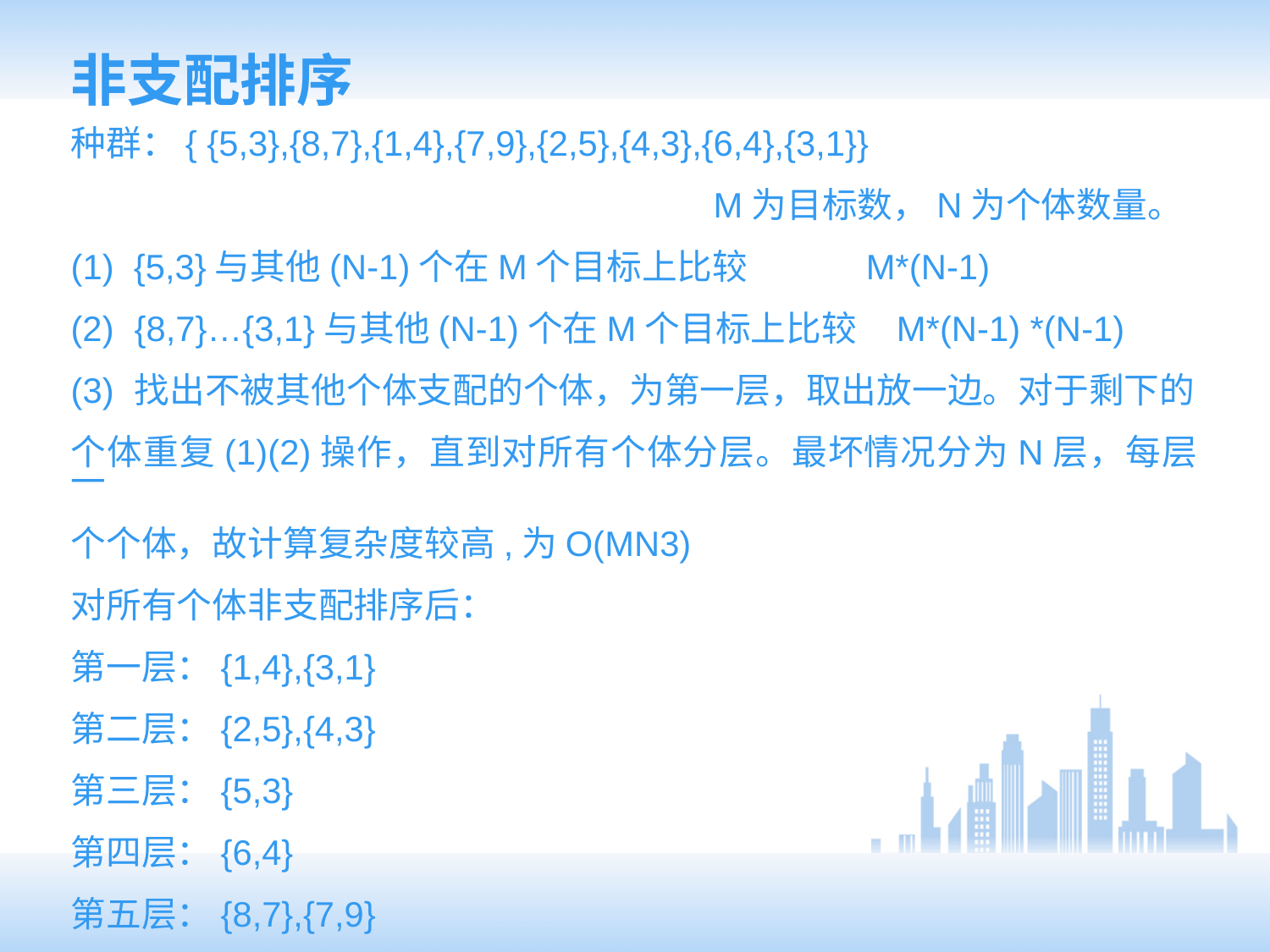

# 非支配排序
种群：{ {5,3},{8,7},{1,4},{7,9},{2,5},{4,3},{6,4},{3,1}}
                                                                  M为目标数，N为个体数量。
(1)  {5,3}与其他(N-1)个在M个目标上比较              M*(N-1)
{8,7}…{3,1}与其他(N-1)个在M个目标上比较    M*(N-1) *(N-1)
找出不被其他个体支配的个体，为第一层，取出放一边。对于剩下的
个体重复(1)(2)操作，直到对所有个体分层。最坏情况分为N层，每层一
个个体，故计算复杂度较高,为O(MN3)
对所有个体非支配排序后：
第一层：{1,4},{3,1}
第二层：{2,5},{4,3}
第三层：{5,3}
第四层：{6,4}
第五层：{8,7},{7,9}
5